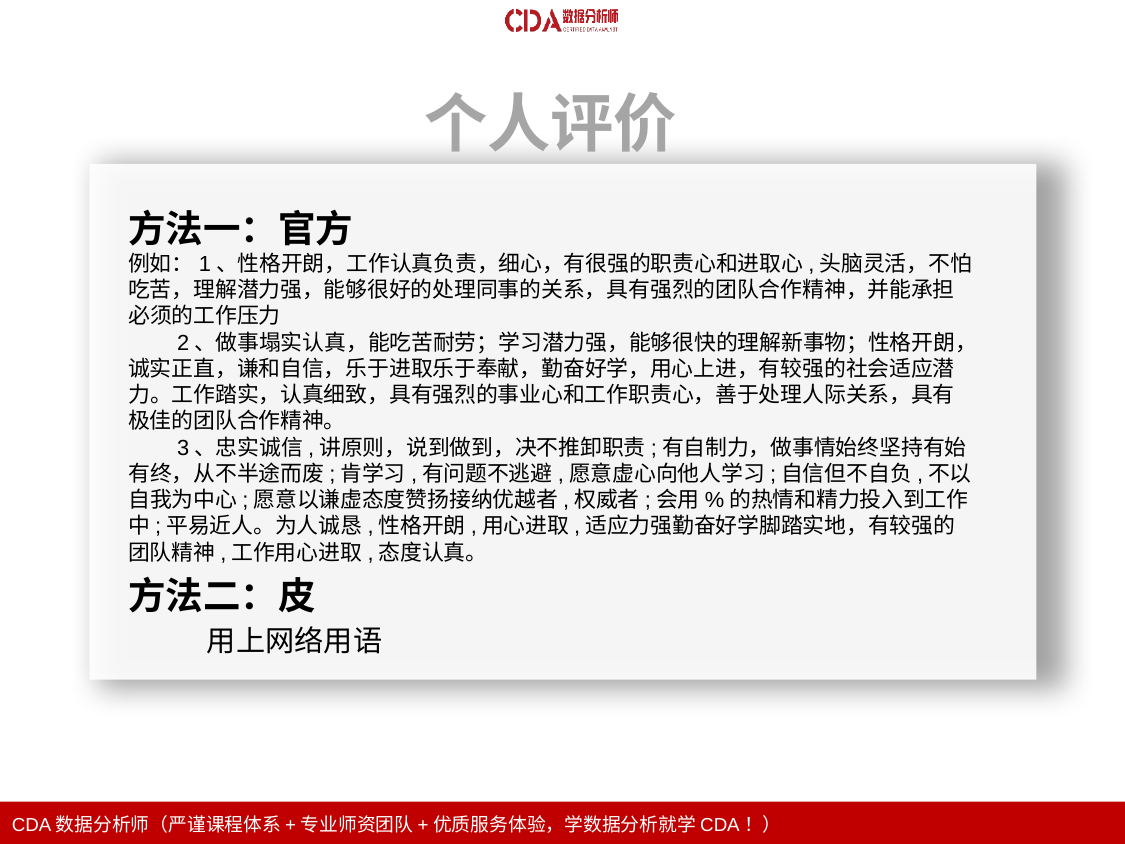

个人评价

方法一：官方
例如：1、性格开朗，工作认真负责，细心，有很强的职责心和进取心,头脑灵活，不怕吃苦，理解潜力强，能够很好的处理同事的关系，具有强烈的团队合作精神，并能承担必须的工作压力
　　2、做事塌实认真，能吃苦耐劳；学习潜力强，能够很快的理解新事物；性格开朗，诚实正直，谦和自信，乐于进取乐于奉献，勤奋好学，用心上进，有较强的社会适应潜力。工作踏实，认真细致，具有强烈的事业心和工作职责心，善于处理人际关系，具有极佳的团队合作精神。
　　3、忠实诚信,讲原则，说到做到，决不推卸职责;有自制力，做事情始终坚持有始有终，从不半途而废;肯学习,有问题不逃避,愿意虚心向他人学习;自信但不自负,不以自我为中心;愿意以谦虚态度赞扬接纳优越者,权威者;会用%的热情和精力投入到工作中;平易近人。为人诚恳,性格开朗,用心进取,适应力强勤奋好学脚踏实地，有较强的团队精神,工作用心进取,态度认真。
方法二：皮
           用上网络用语